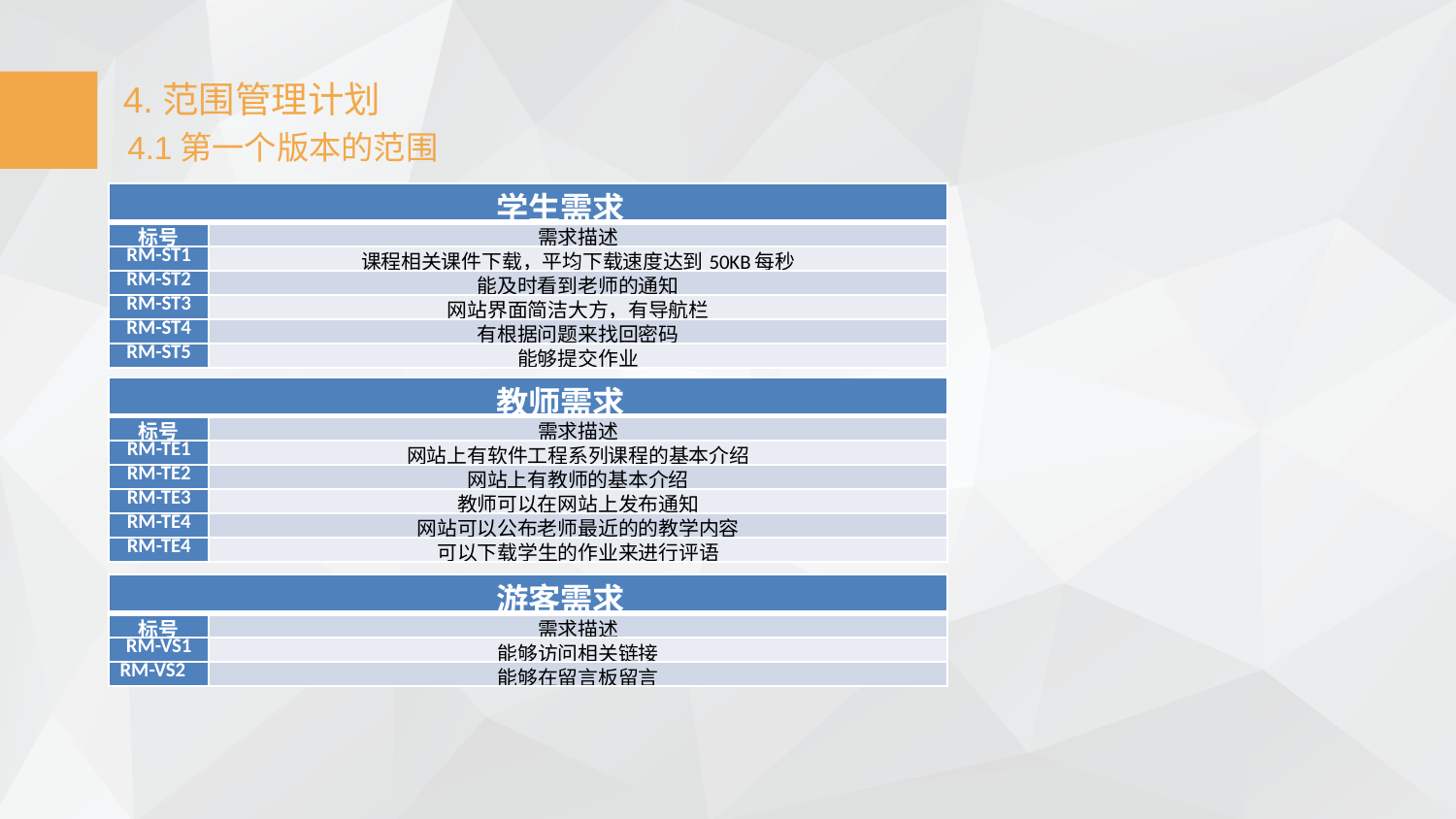

4.范围管理计划

4.1第一个版本的范围
| 学生需求 |  |
| --- | --- |
| 标号 | 需求描述 |
| RM-ST1 | 课程相关课件下载，平均下载速度达到50KB每秒 |
| RM-ST2 | 能及时看到老师的通知 |
| RM-ST3 | 网站界面简洁大方，有导航栏 |
| RM-ST4 | 有根据问题来找回密码 |
| RM-ST5 | 能够提交作业 |
| 教师需求 |  |
| --- | --- |
| 标号 | 需求描述 |
| RM-TE1 | 网站上有软件工程系列课程的基本介绍 |
| RM-TE2 | 网站上有教师的基本介绍 |
| RM-TE3 | 教师可以在网站上发布通知 |
| RM-TE4 | 网站可以公布老师最近的的教学内容 |
| RM-TE4 | 可以下载学生的作业来进行评语 |
| 游客需求 |  |
| --- | --- |
| 标号 | 需求描述 |
| RM-VS1 | 能够访问相关链接 |
| RM-VS2 | 能够在留言板留言 |